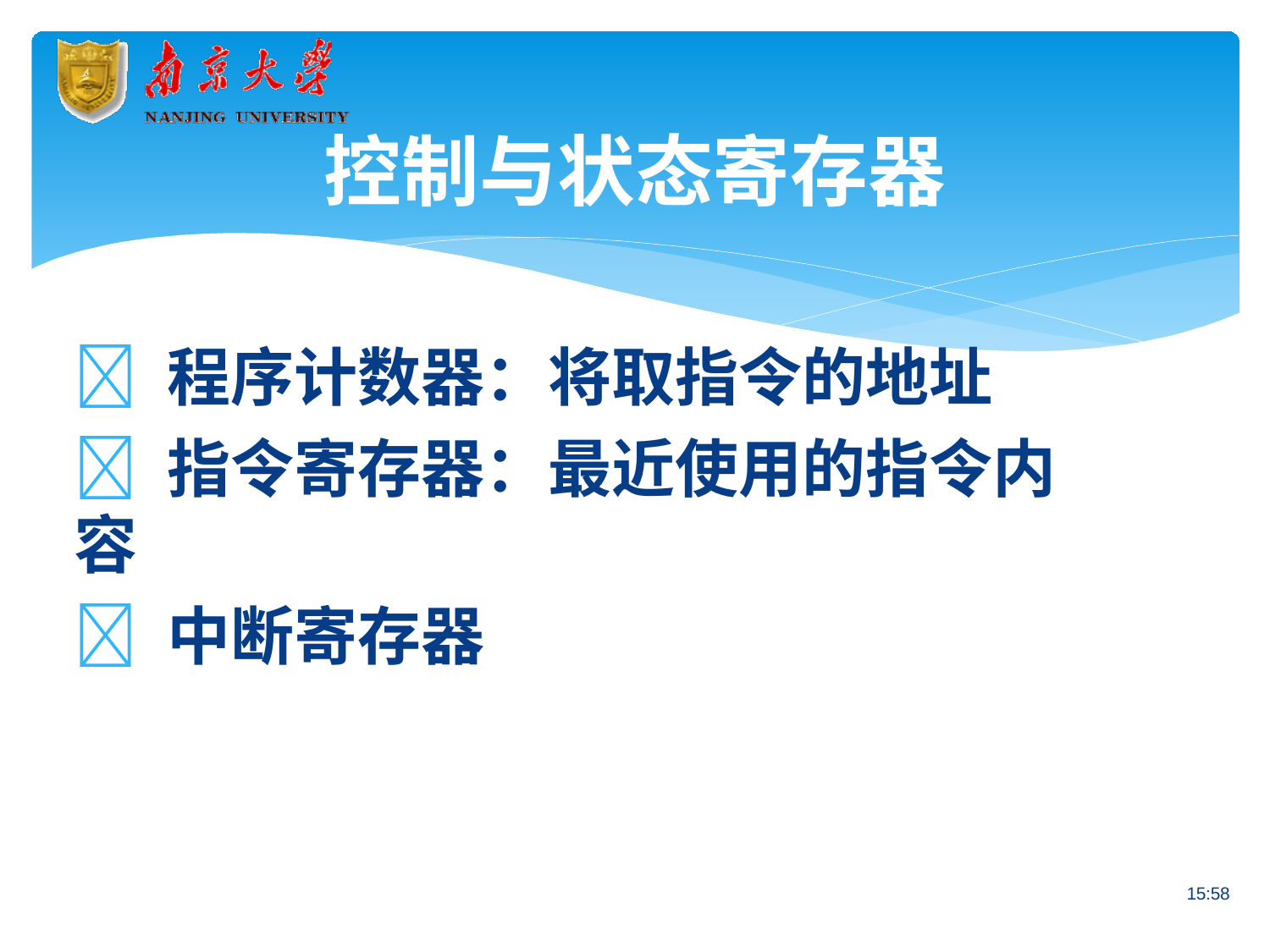

# 控制与状态寄存器
∗ 程序计数器：将取指令的地址
∗ 指令寄存器：最近使用的指令内容
∗ 中断寄存器
15:58